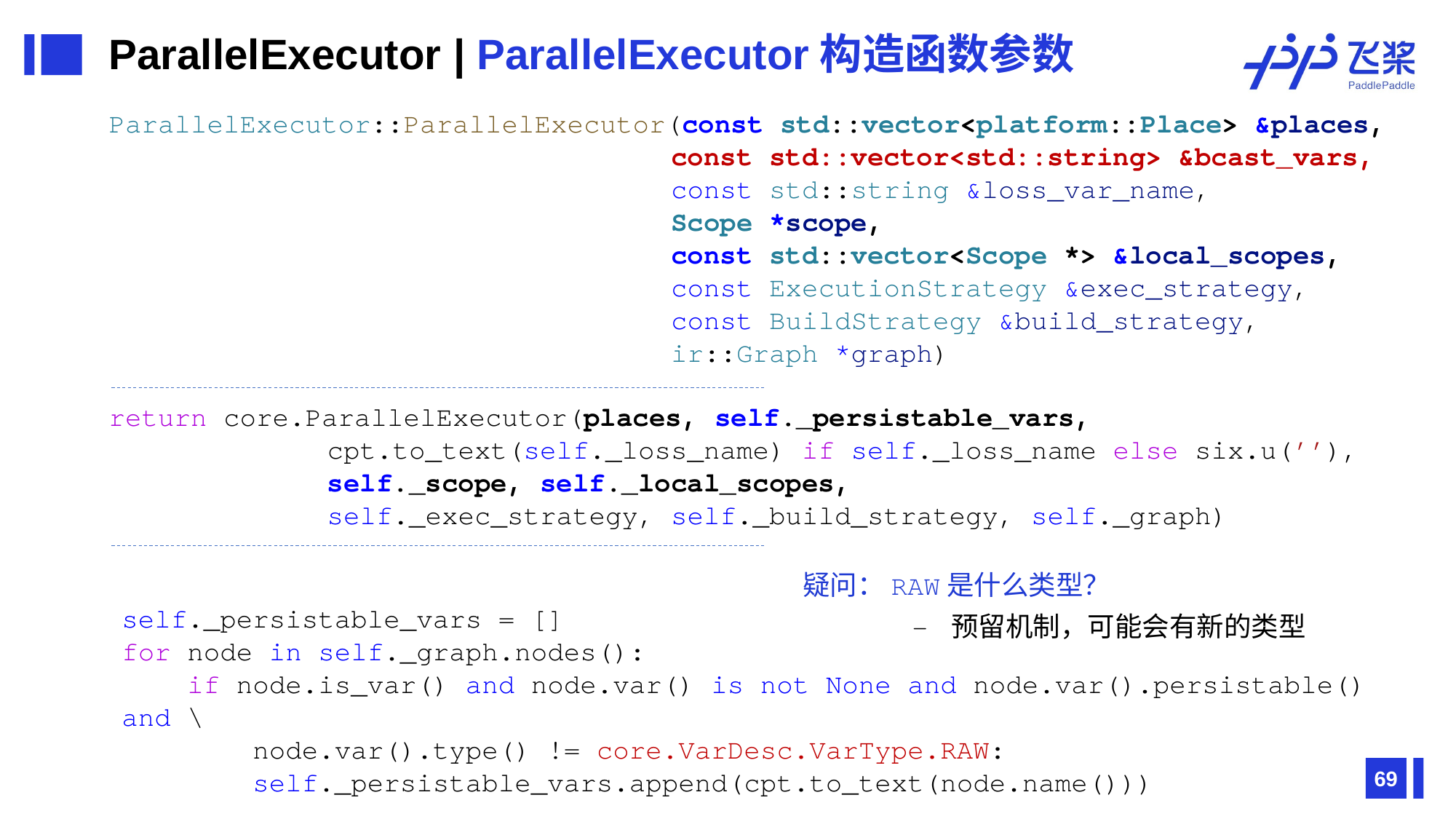

ParallelExecutor | ParallelExecutor构造函数参数
ParallelExecutor::ParallelExecutor(const std::vector<platform::Place> &places,
					 const std::vector<std::string> &bcast_vars,
					 const std::string &loss_var_name,
					 Scope *scope,
					 const std::vector<Scope *> &local_scopes,
					 const ExecutionStrategy &exec_strategy,
					 const BuildStrategy &build_strategy,
					 ir::Graph *graph)
return core.ParallelExecutor(places, self._persistable_vars,
		cpt.to_text(self._loss_name) if self._loss_name else six.u(’’), 			self._scope, self._local_scopes,
		self._exec_strategy, self._build_strategy, self._graph)
疑问：RAW是什么类型？
	- 预留机制，可能会有新的类型
self._persistable_vars = []
for node in self._graph.nodes():
    if node.is_var() and node.var() is not None and node.var().persistable() and \
        node.var().type() != core.VarDesc.VarType.RAW:
        self._persistable_vars.append(cpt.to_text(node.name()))
69